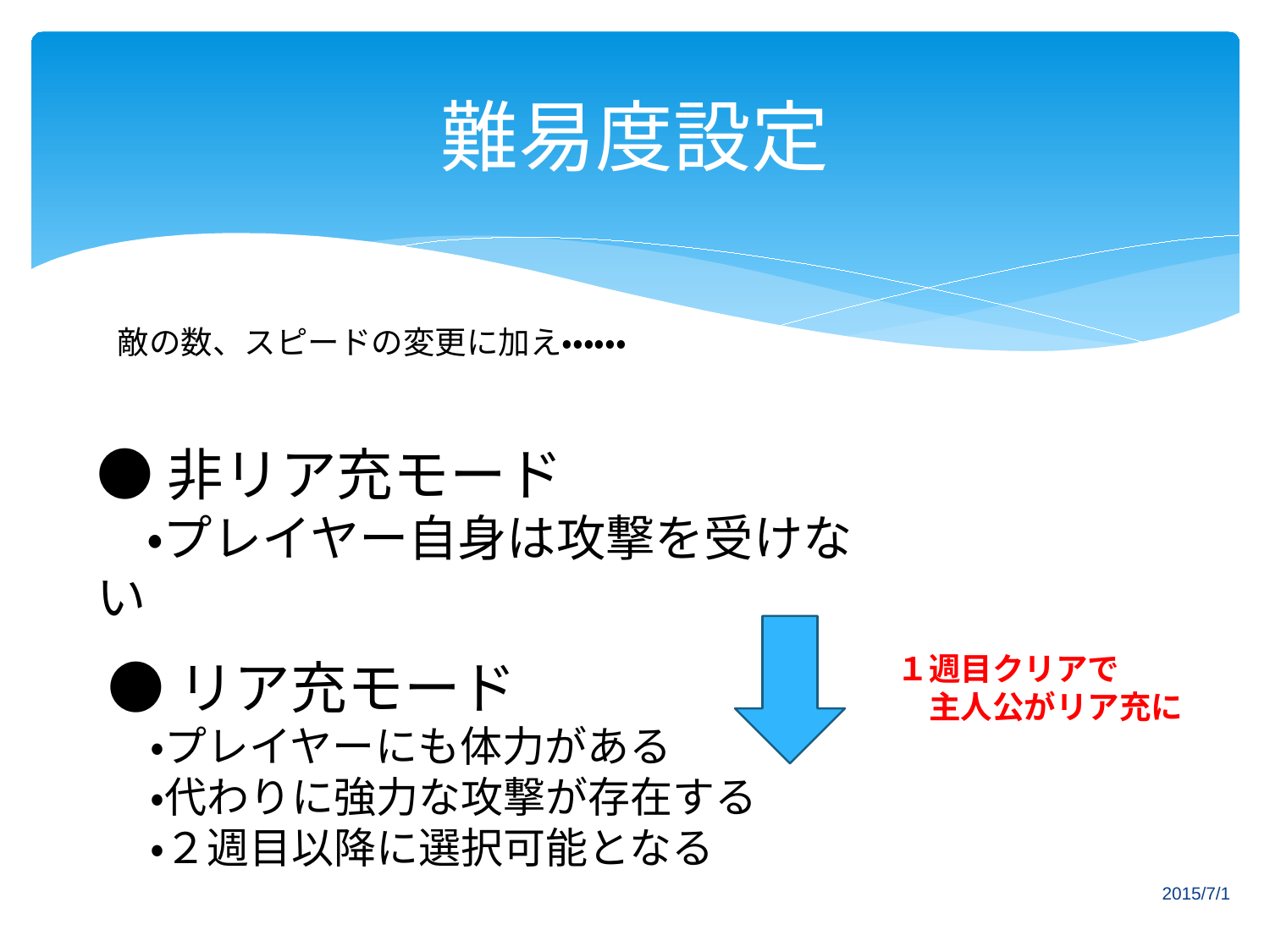

# 難易度設定
敵の数、スピードの変更に加え・・・・・・
●非リア充モード
　・プレイヤー自身は攻撃を受けない

１週目クリアで
　主人公がリア充に
●リア充モード
　・プレイヤーにも体力がある
　・代わりに強力な攻撃が存在する
　・２週目以降に選択可能となる
2015/7/1